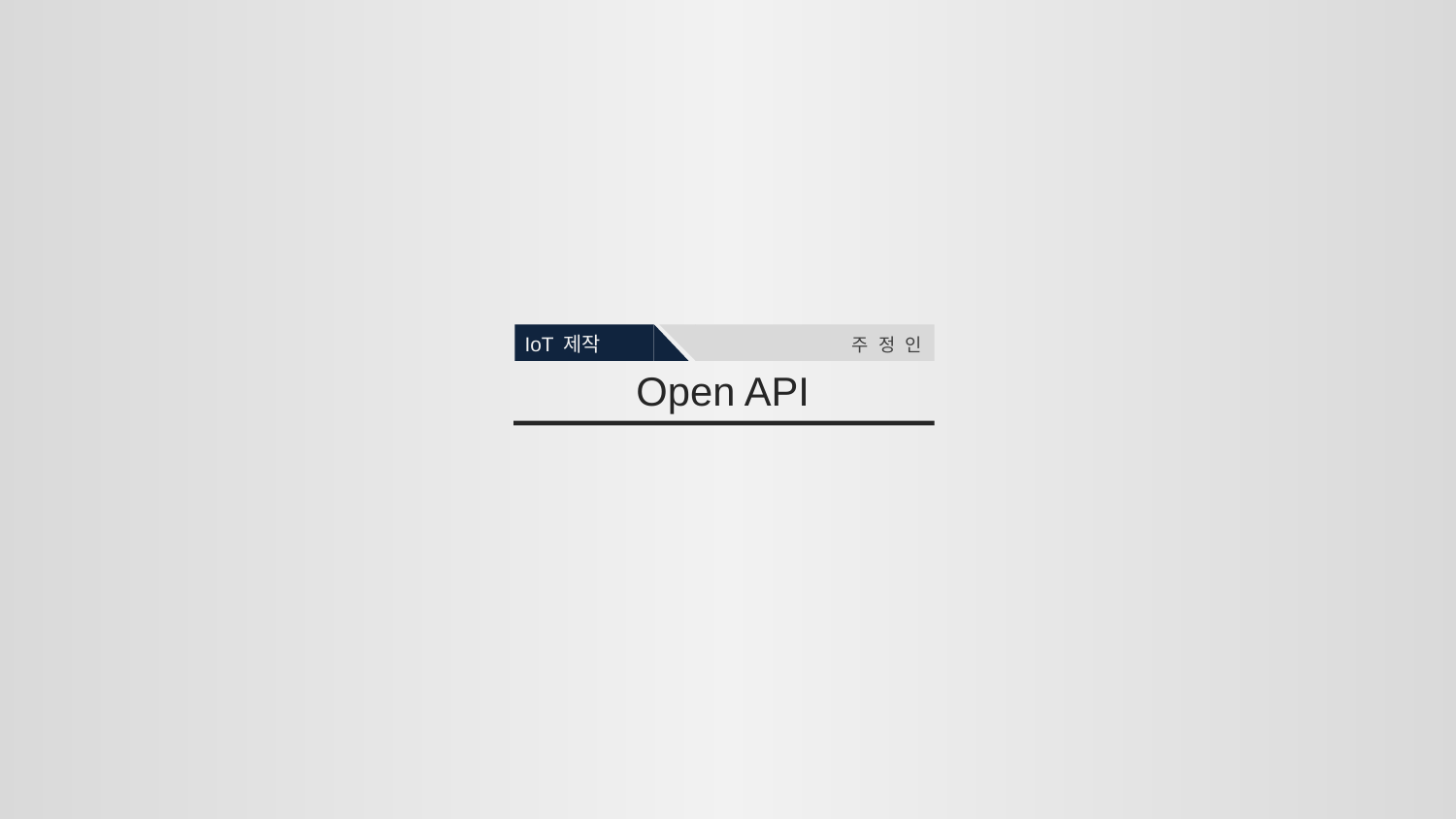

IoT 제작

주  정  인
Open API